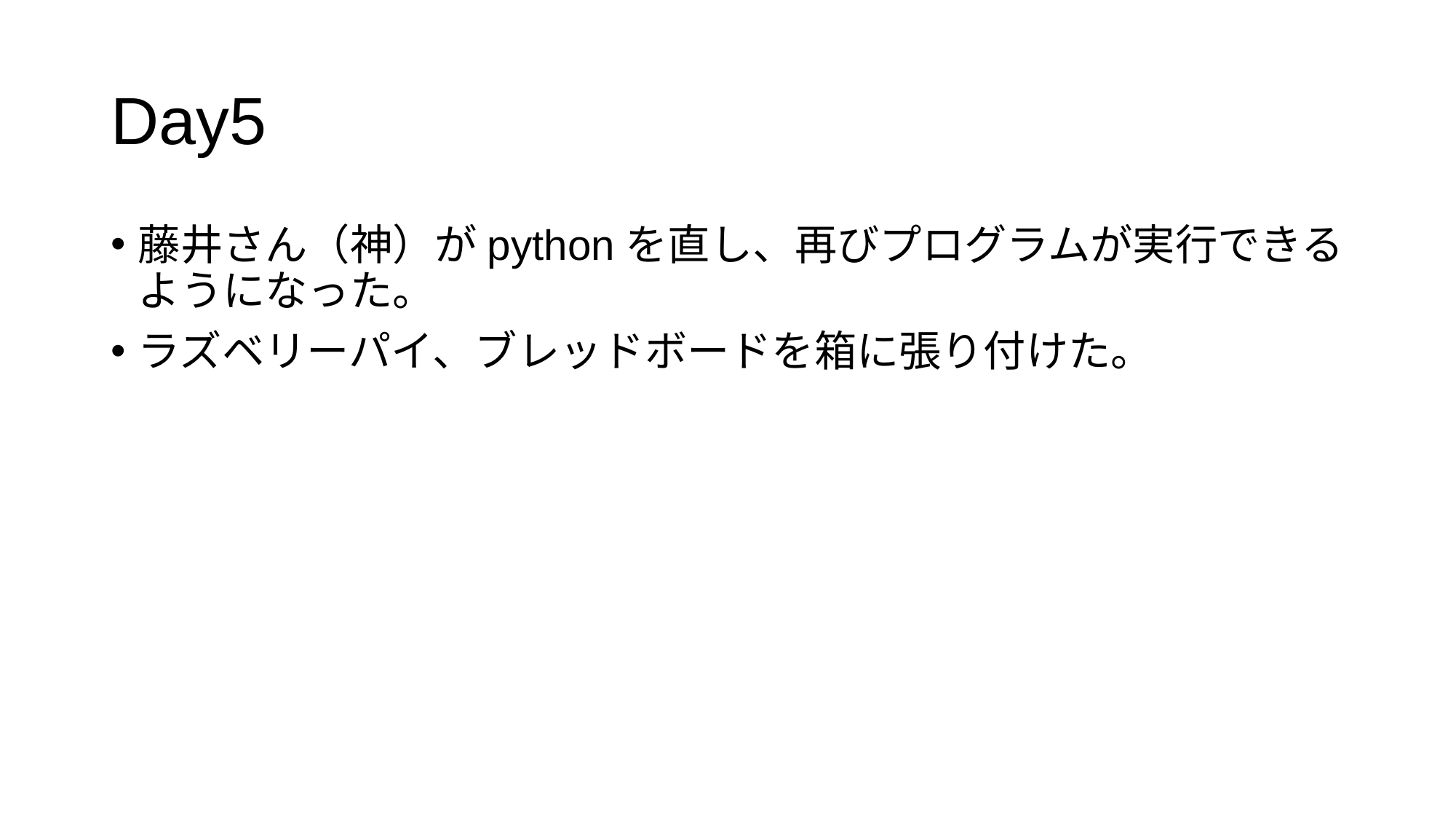

# Day5
藤井さん（神）がpythonを直し、再びプログラムが実行できるようになった。
ラズベリーパイ、ブレッドボードを箱に張り付けた。